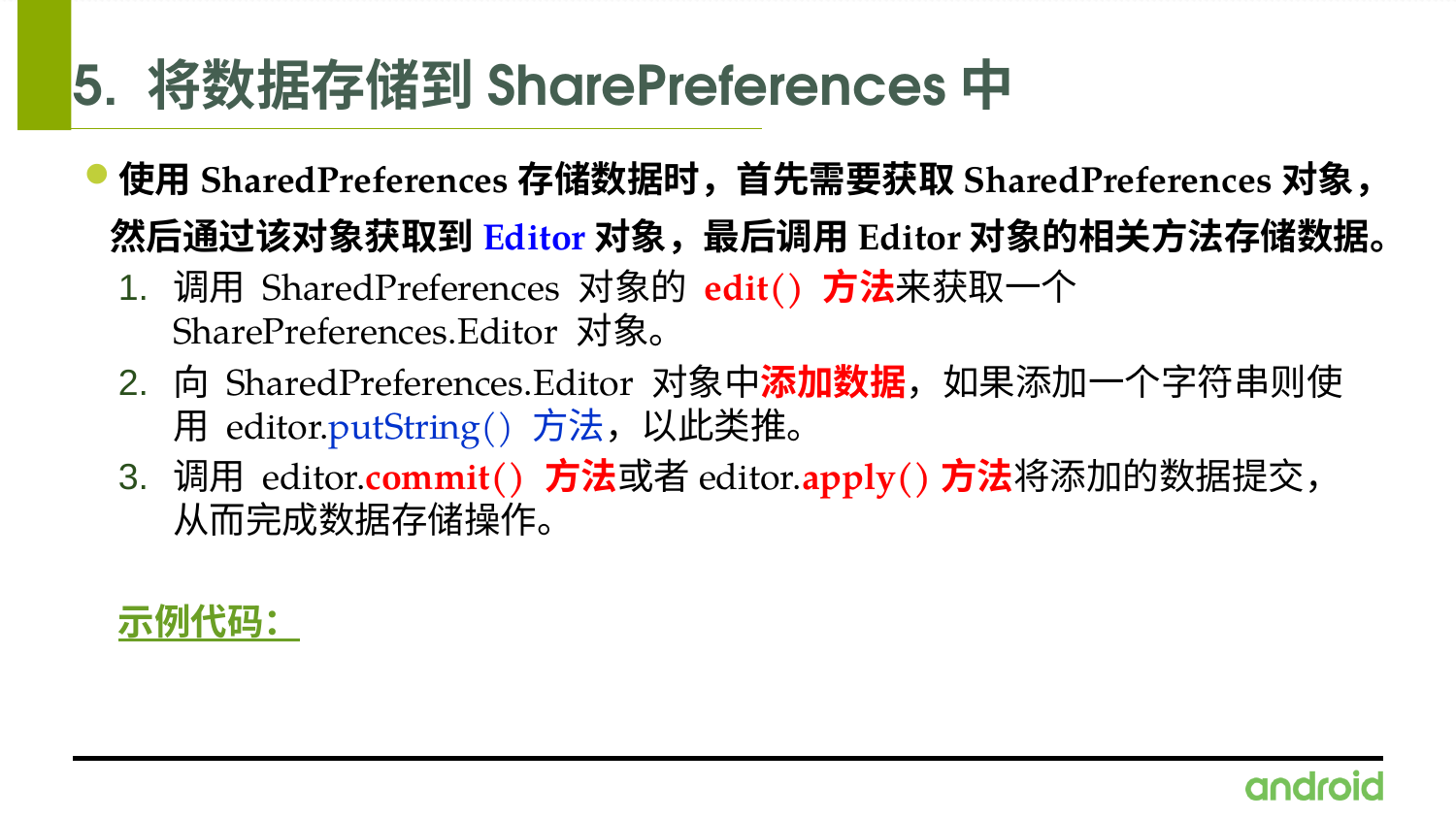

# 5. 将数据存储到SharePreferences中
使用SharedPreferences存储数据时，首先需要获取SharedPreferences对象，然后通过该对象获取到Editor对象，最后调用Editor对象的相关方法存储数据。
调用 SharedPreferences 对象的 edit() 方法来获取一个 SharePreferences.Editor 对象。
向 SharedPreferences.Editor 对象中添加数据，如果添加一个字符串则使用 editor.putString() 方法，以此类推。
调用 editor.commit() 方法或者editor.apply()方法将添加的数据提交，从而完成数据存储操作。

示例代码：